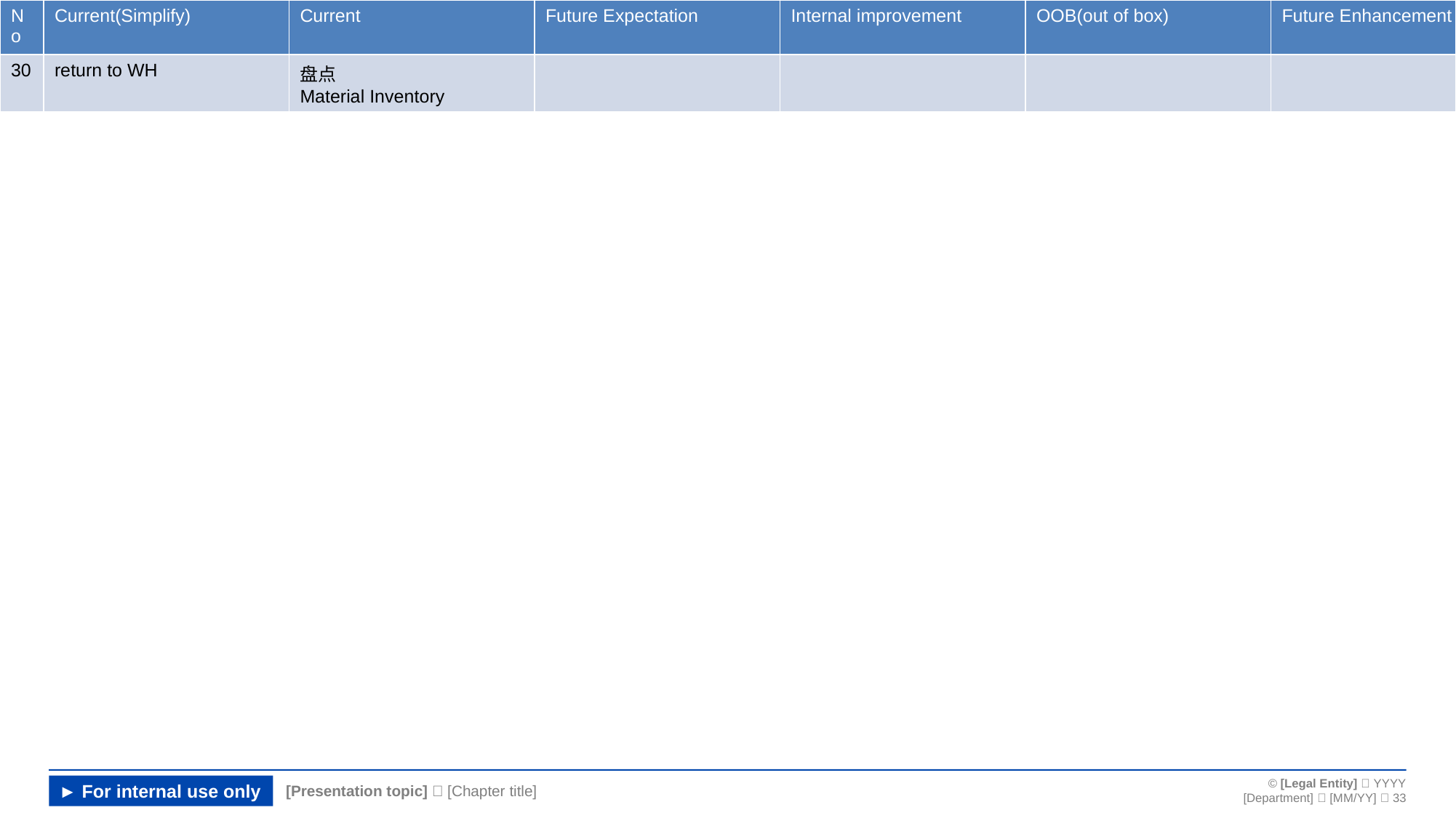

| No | Current(Simplify) | Current | Future Expectation | Internal improvement | OOB(out of box) | Future Enhancement |  |
| --- | --- | --- | --- | --- | --- | --- | --- |
| 30 | return to WH | 盘点 Material Inventory |  |  |  |  |  |
#